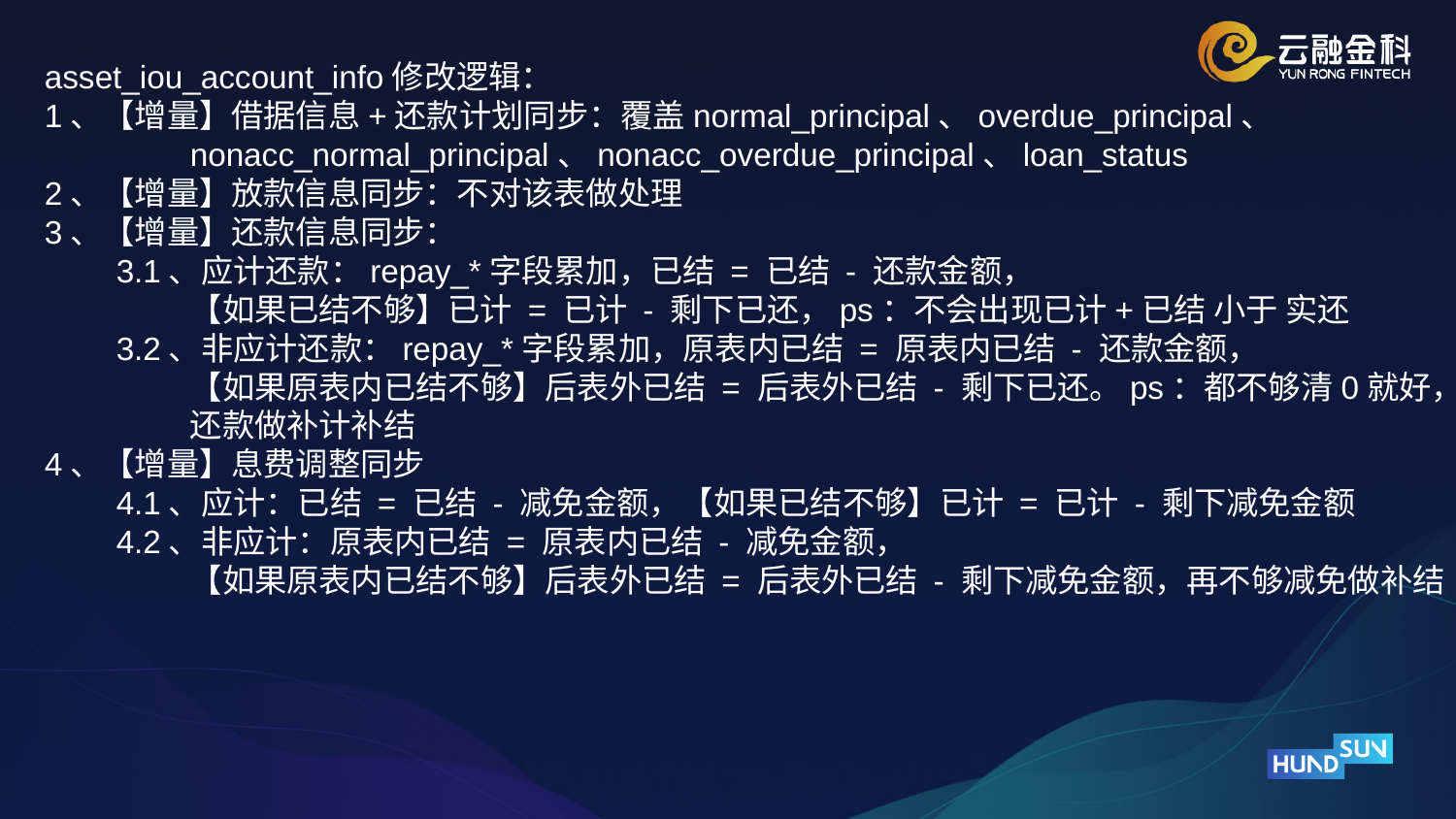

asset_iou_account_info修改逻辑：
1、【增量】借据信息+还款计划同步：覆盖normal_principal、overdue_principal、
	nonacc_normal_principal、nonacc_overdue_principal、loan_status
2、【增量】放款信息同步：不对该表做处理
3、【增量】还款信息同步：
        3.1、应计还款：repay_*字段累加，已结 = 已结 - 还款金额，
	【如果已结不够】已计 = 已计 - 剩下已还，ps：不会出现已计+已结 小于 实还
        3.2、非应计还款：repay_*字段累加，原表内已结 = 原表内已结 - 还款金额，
	【如果原表内已结不够】后表外已结 = 后表外已结 - 剩下已还。ps：都不够清0就好，
	还款做补计补结
4、【增量】息费调整同步
        4.1、应计：已结 = 已结 - 减免金额，【如果已结不够】已计 = 已计 - 剩下减免金额
        4.2、非应计：原表内已结 = 原表内已结 - 减免金额，
	【如果原表内已结不够】后表外已结 = 后表外已结 - 剩下减免金额，再不够减免做补结